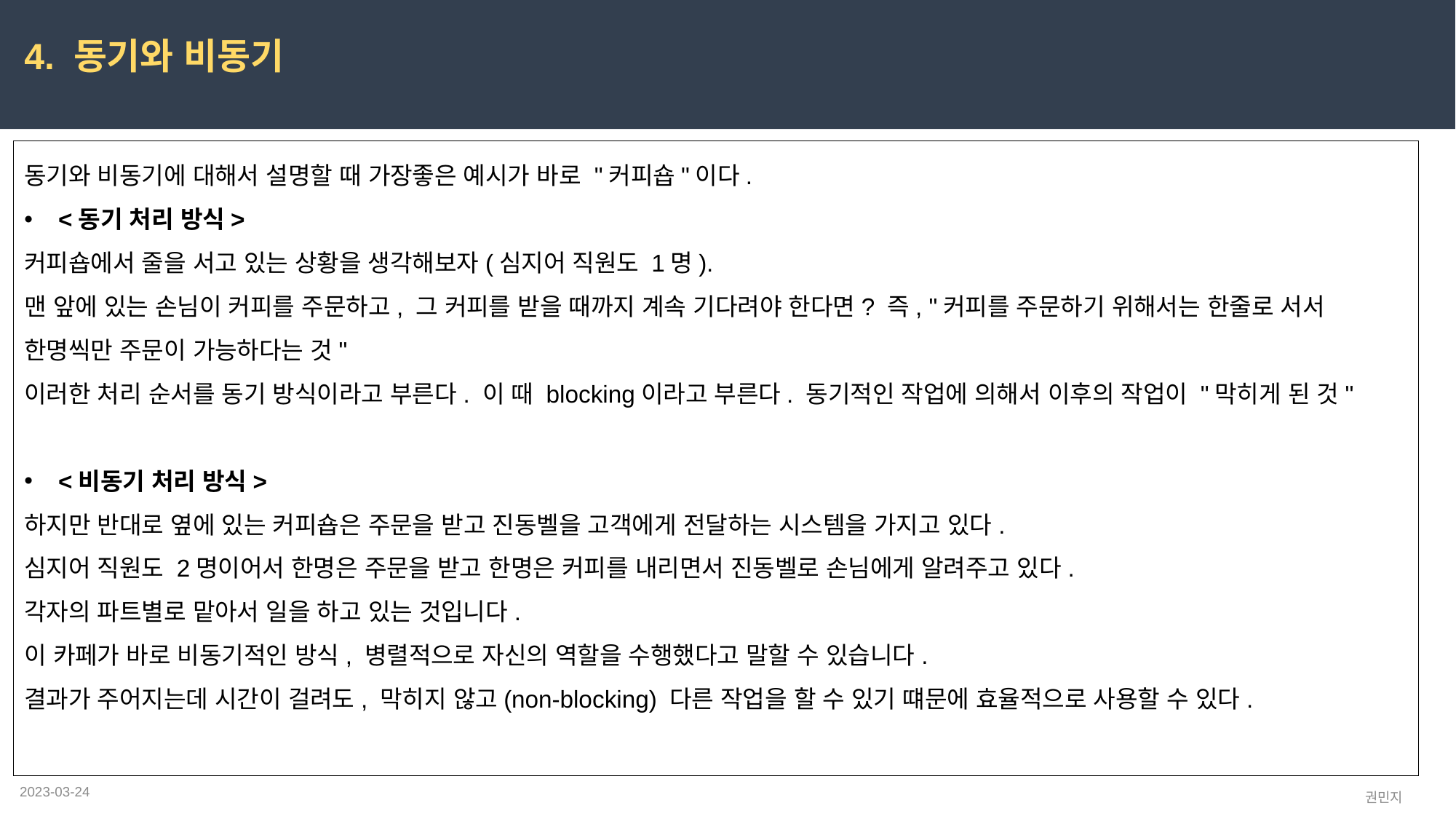

4. 동기와 비동기
동기와 비동기에 대해서 설명할 때 가장좋은 예시가 바로 "커피숍"이다.
<동기 처리 방식>
커피숍에서 줄을 서고 있는 상황을 생각해보자(심지어 직원도 1명).
맨 앞에 있는 손님이 커피를 주문하고, 그 커피를 받을 때까지 계속 기다려야 한다면? 즉, "커피를 주문하기 위해서는 한줄로 서서 한명씩만 주문이 가능하다는 것"
이러한 처리 순서를 동기 방식이라고 부른다. 이 때 blocking이라고 부른다. 동기적인 작업에 의해서 이후의 작업이 "막히게 된 것"

<비동기 처리 방식>
하지만 반대로 옆에 있는 커피숍은 주문을 받고 진동벨을 고객에게 전달하는 시스템을 가지고 있다.
심지어 직원도 2명이어서 한명은 주문을 받고 한명은 커피를 내리면서 진동벨로 손님에게 알려주고 있다.
각자의 파트별로 맡아서 일을 하고 있는 것입니다.
이 카페가 바로 비동기적인 방식, 병렬적으로 자신의 역할을 수행했다고 말할 수 있습니다.
결과가 주어지는데 시간이 걸려도, 막히지 않고(non-blocking) 다른 작업을 할 수 있기 떄문에 효율적으로 사용할 수 있다.
2023-03-24
권민지